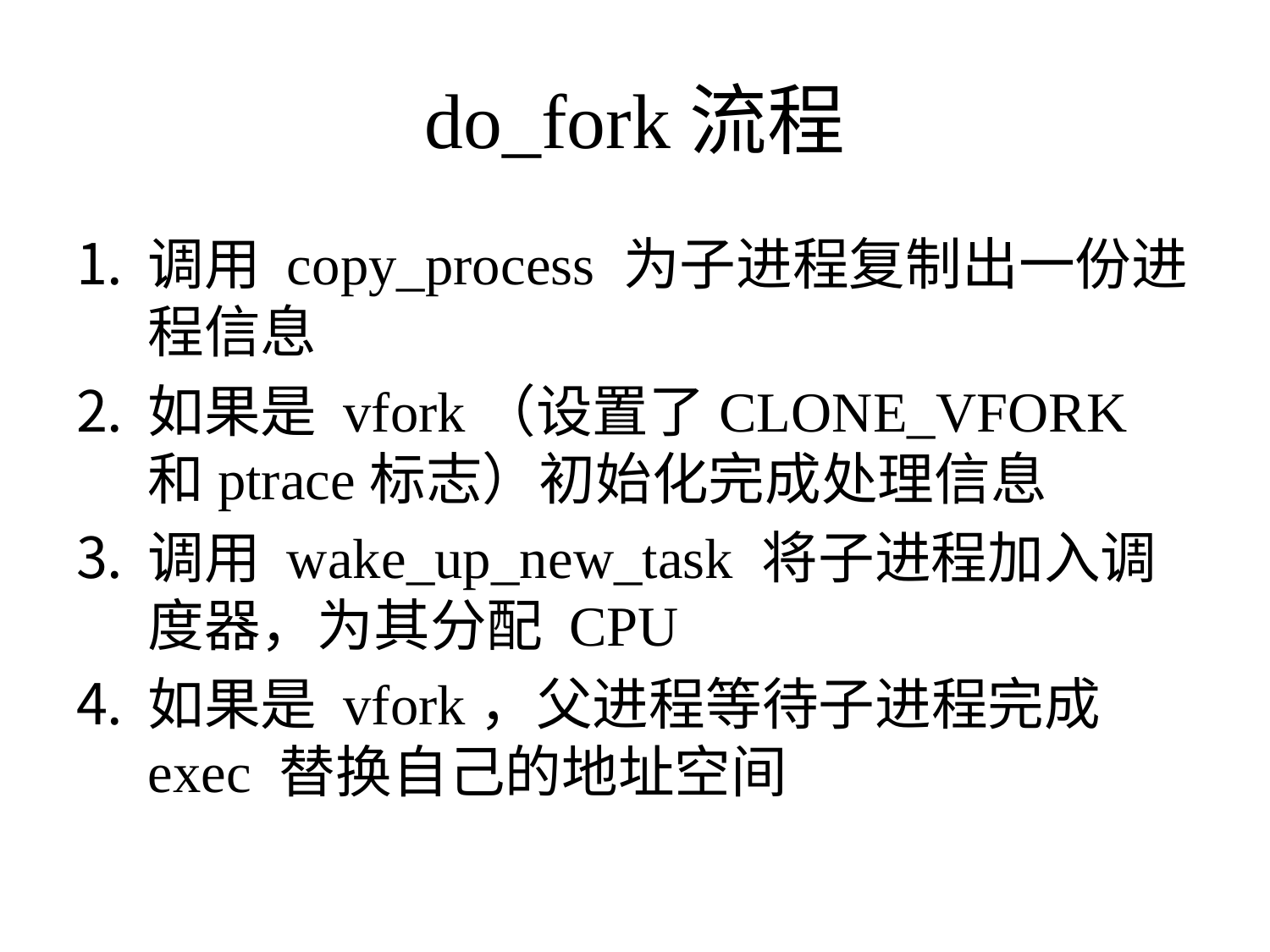

# do_fork流程
调用 copy_process 为子进程复制出一份进程信息
如果是 vfork（设置了CLONE_VFORK和ptrace标志）初始化完成处理信息
调用 wake_up_new_task 将子进程加入调度器，为其分配 CPU
如果是 vfork，父进程等待子进程完成 exec 替换自己的地址空间